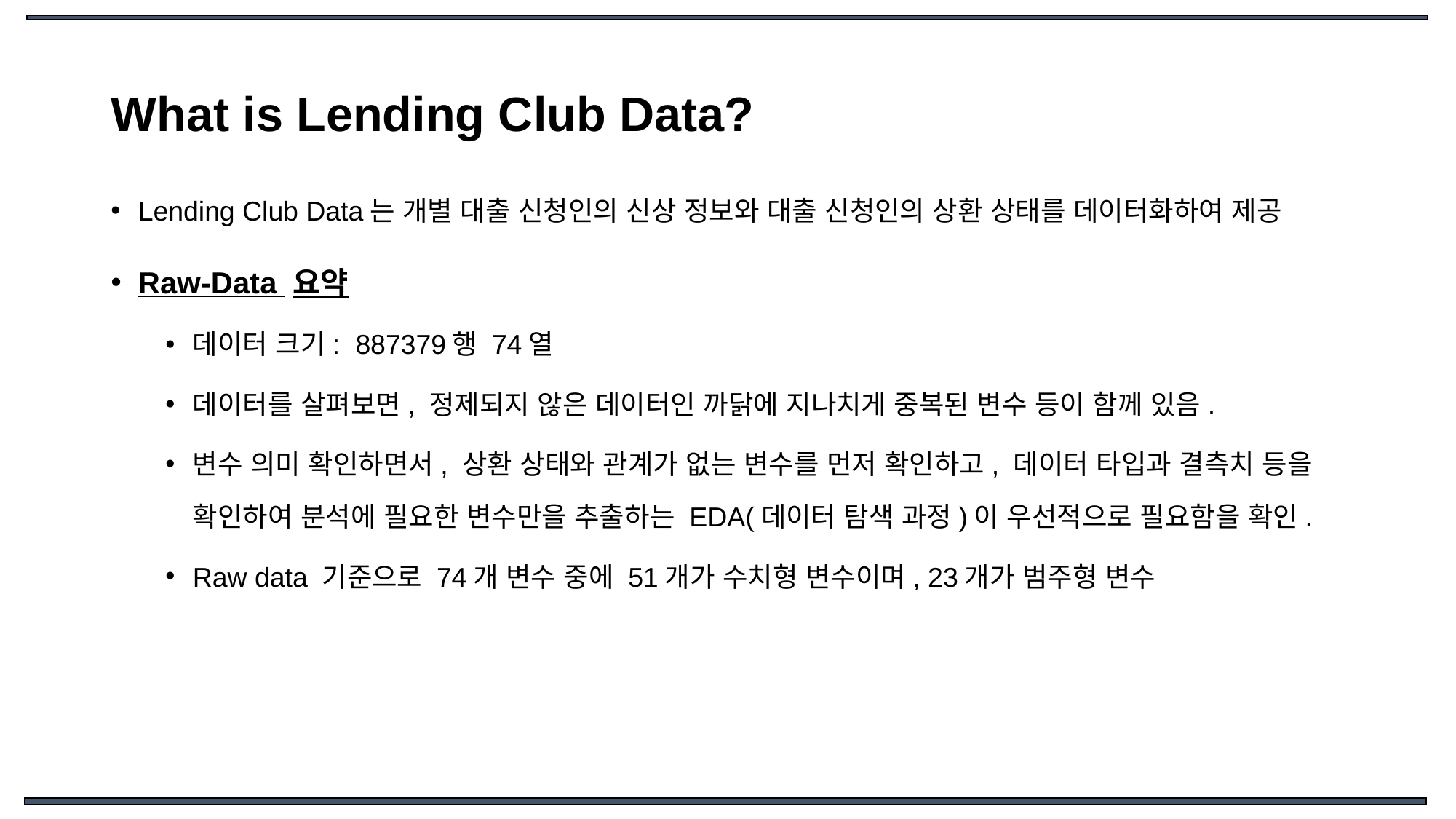

# What is Lending Club Data?
Lending Club Data는 개별 대출 신청인의 신상 정보와 대출 신청인의 상환 상태를 데이터화하여 제공
Raw-Data 요약
데이터 크기:  887379행 74열
데이터를 살펴보면, 정제되지 않은 데이터인 까닭에 지나치게 중복된 변수 등이 함께 있음.
변수 의미 확인하면서, 상환 상태와 관계가 없는 변수를 먼저 확인하고, 데이터 타입과 결측치 등을 확인하여 분석에 필요한 변수만을 추출하는 EDA(데이터 탐색 과정)이 우선적으로 필요함을 확인.
Raw data 기준으로 74개 변수 중에 51개가 수치형 변수이며, 23개가 범주형 변수